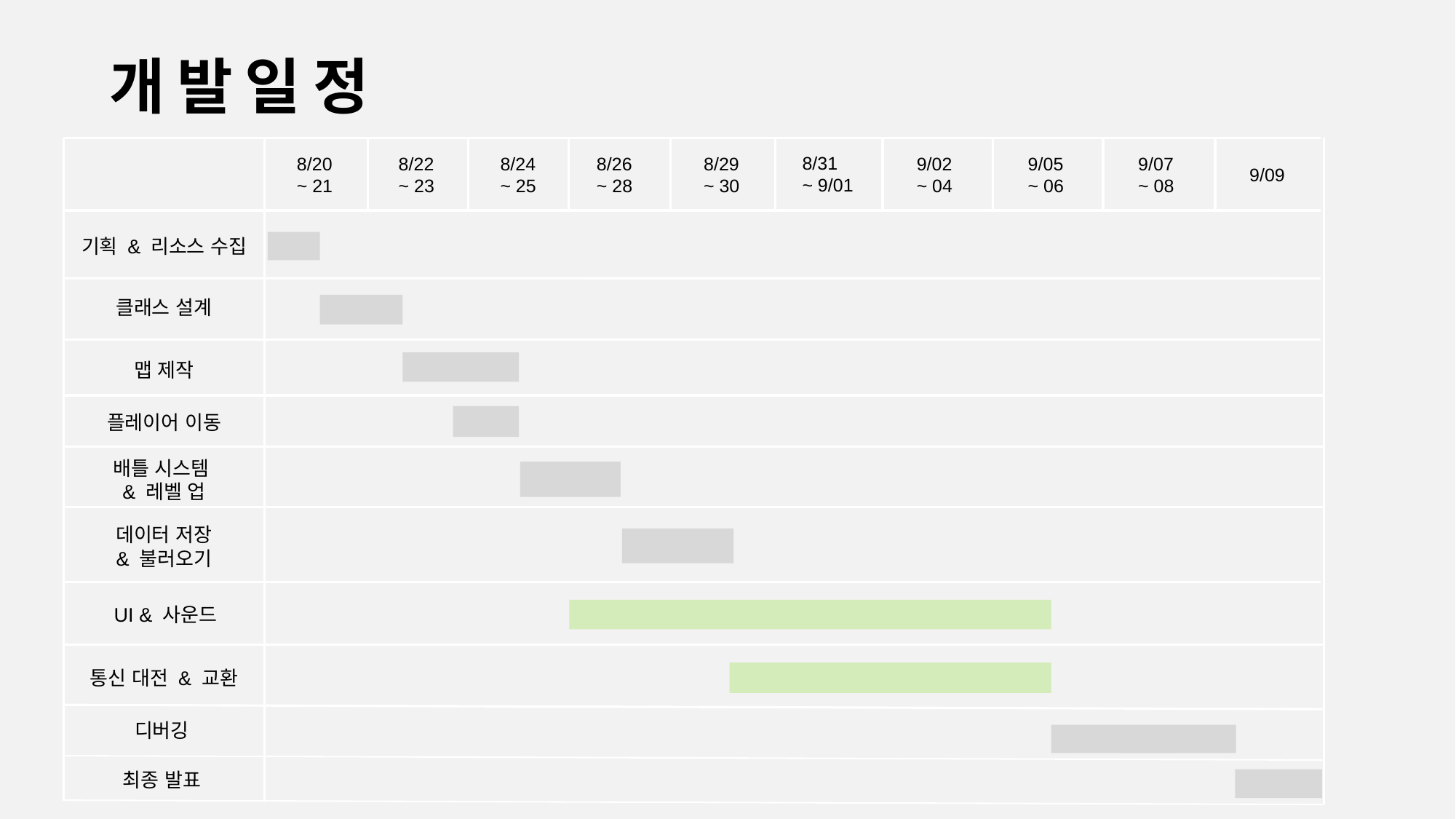

개발일정

8/31
~ 9/01
8/20 ~ 21
8/22 ~ 23
8/24 ~ 25
8/26 ~ 28
8/29 ~ 30
9/02 ~ 04
9/05 ~ 06
9/07 ~ 08
9/09
기획 & 리소스 수집

클래스 설계

맵 제작

플레이어 이동

배틀 시스템
& 레벨 업

데이터 저장
& 불러오기

UI & 사운드

통신 대전 & 교환

디버깅

최종 발표